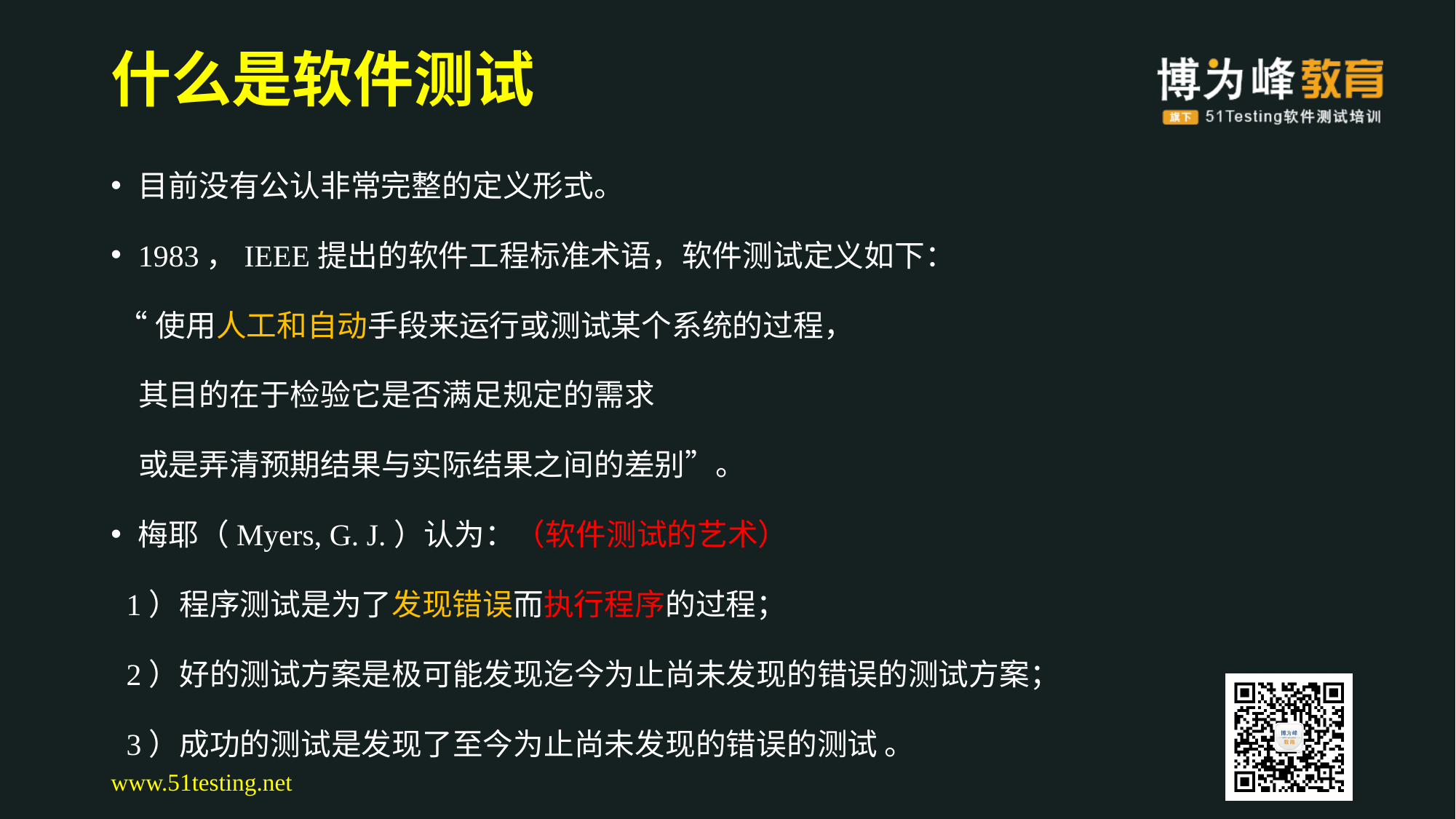

# 什么是软件测试
目前没有公认非常完整的定义形式。
1983，IEEE提出的软件工程标准术语，软件测试定义如下：
 “使用人工和自动手段来运行或测试某个系统的过程，
   其目的在于检验它是否满足规定的需求
   或是弄清预期结果与实际结果之间的差别”。
梅耶（Myers, G. J.）认为：（软件测试的艺术）
  1）程序测试是为了发现错误而执行程序的过程；
  2）好的测试方案是极可能发现迄今为止尚未发现的错误的测试方案；
  3）成功的测试是发现了至今为止尚未发现的错误的测试 。

www.51testing.net